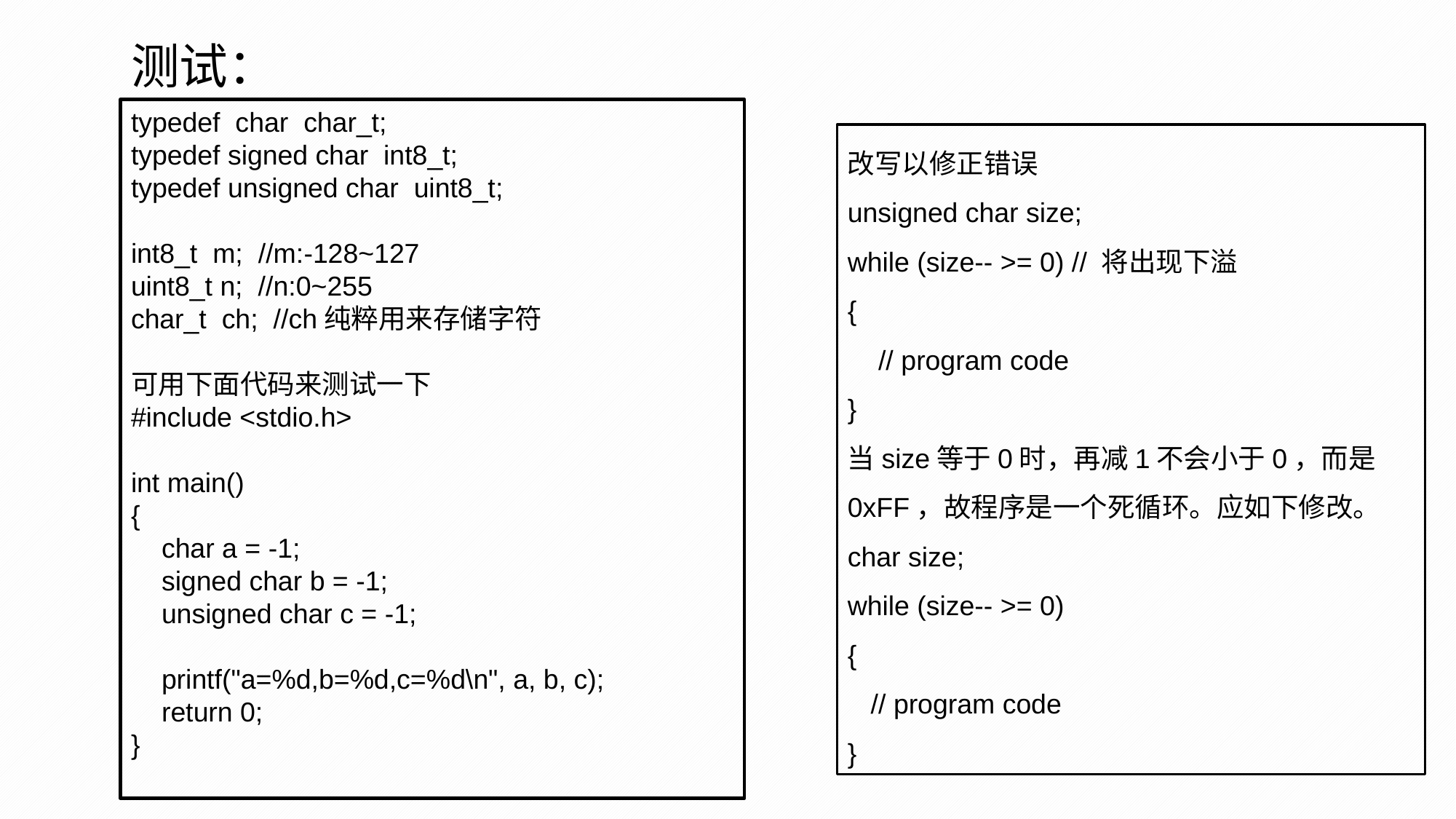

测试：
typedef  char  char_t;
typedef signed char  int8_t;
typedef unsigned char  uint8_t;

int8_t  m;  //m:-128~127
uint8_t n;  //n:0~255
char_t  ch;  //ch纯粹用来存储字符

可用下面代码来测试一下
#include <stdio.h>

int main()
{
    char a = -1;
    signed char b = -1;
    unsigned char c = -1;

    printf("a=%d,b=%d,c=%d\n", a, b, c);
    return 0;
}

改写以修正错误
unsigned char size;
while (size-- >= 0) // 将出现下溢
{
    // program code
}
当size等于0时，再减1不会小于0，而是0xFF，故程序是一个死循环。应如下修改。
char size;
while (size-- >= 0)
{
   // program code
}